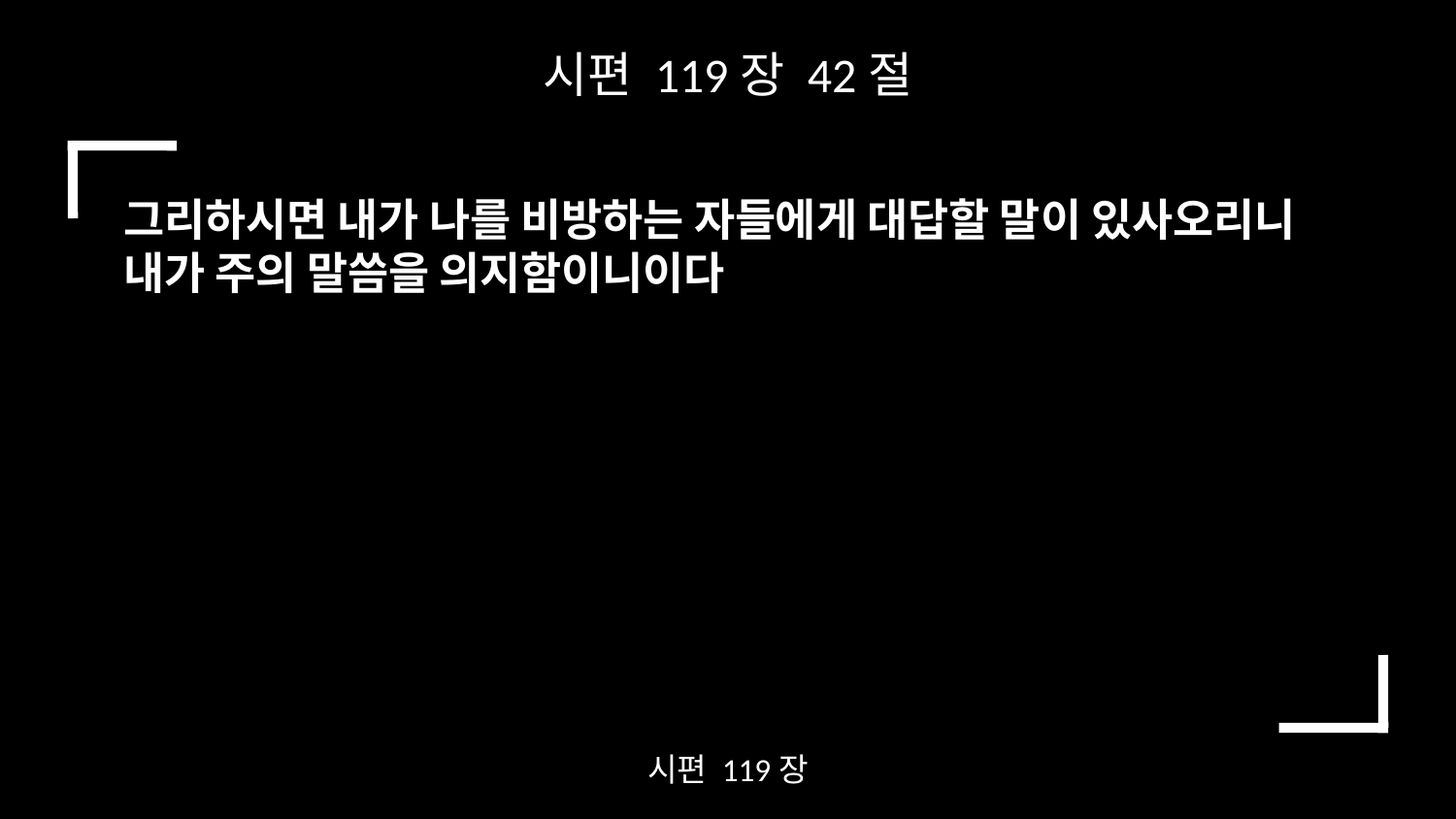

시편 119장 42절

그리하시면 내가 나를 비방하는 자들에게 대답할 말이 있사오리니 내가 주의 말씀을 의지함이니이다

시편 119장